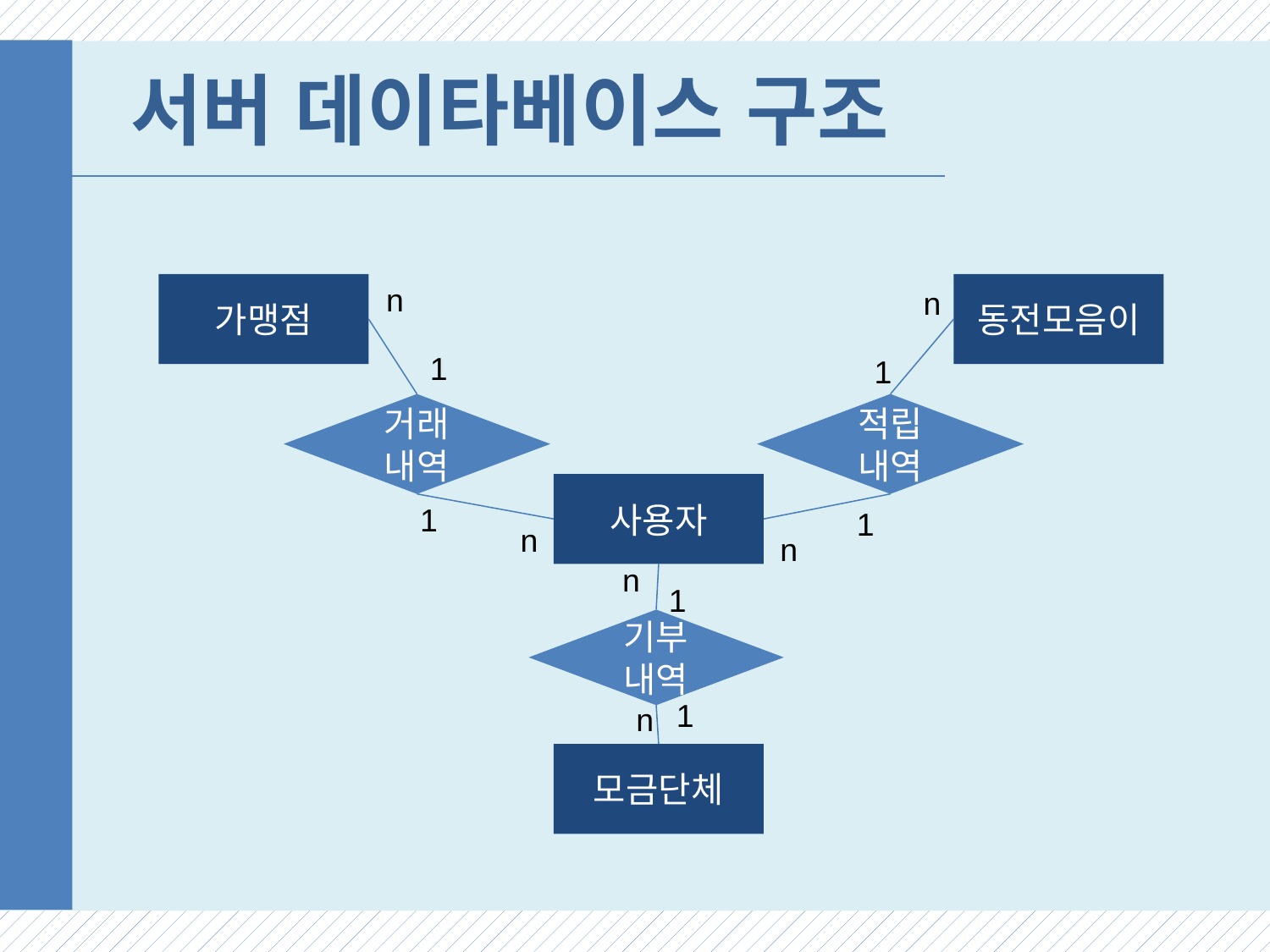

# 서버 데이타베이스 구조
가맹점
n
동전모음이
n
1
1
거래
내역
적립
내역
사용자
1
1
n
n
n
1
기부
내역
1
n
모금단체